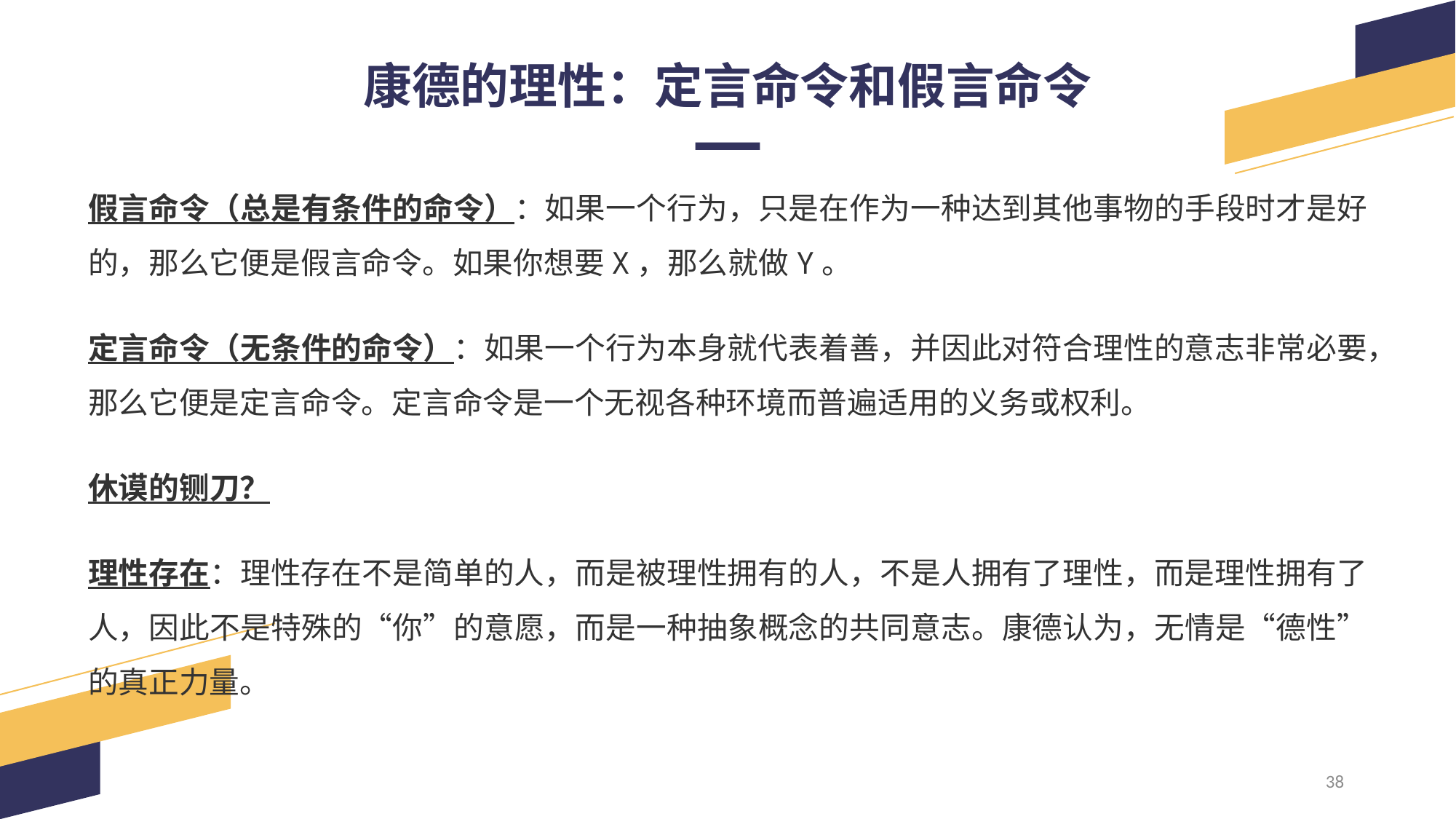

康德的理性：定言命令和假言命令

假言命令（总是有条件的命令）：如果一个行为，只是在作为一种达到其他事物的手段时才是好的，那么它便是假言命令。如果你想要X，那么就做Y。
定言命令（无条件的命令）：如果一个行为本身就代表着善，并因此对符合理性的意志非常必要，那么它便是定言命令。定言命令是一个无视各种环境而普遍适用的义务或权利。
休谟的铡刀？
理性存在：理性存在不是简单的人，而是被理性拥有的人，不是人拥有了理性，而是理性拥有了人，因此不是特殊的“你”的意愿，而是一种抽象概念的共同意志。康德认为，无情是“德性”的真正力量。

38